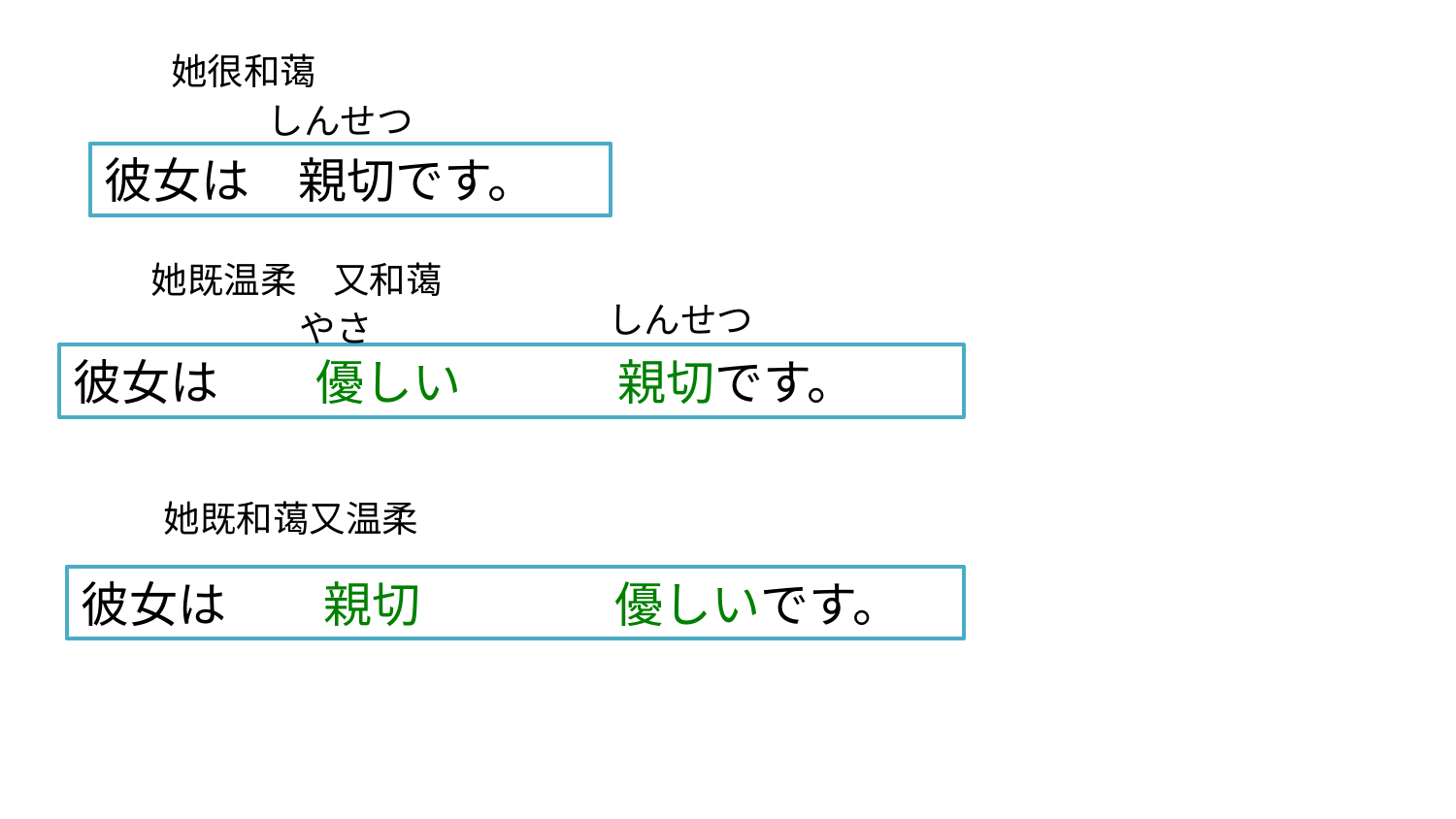

她很和蔼
しんせつ
彼女は　親切です。
她既温柔　又和蔼
しんせつ
やさ
彼女は　　優しい　 　　親切です。
她既和蔼又温柔
彼女は　　親切　　　　優しいです。